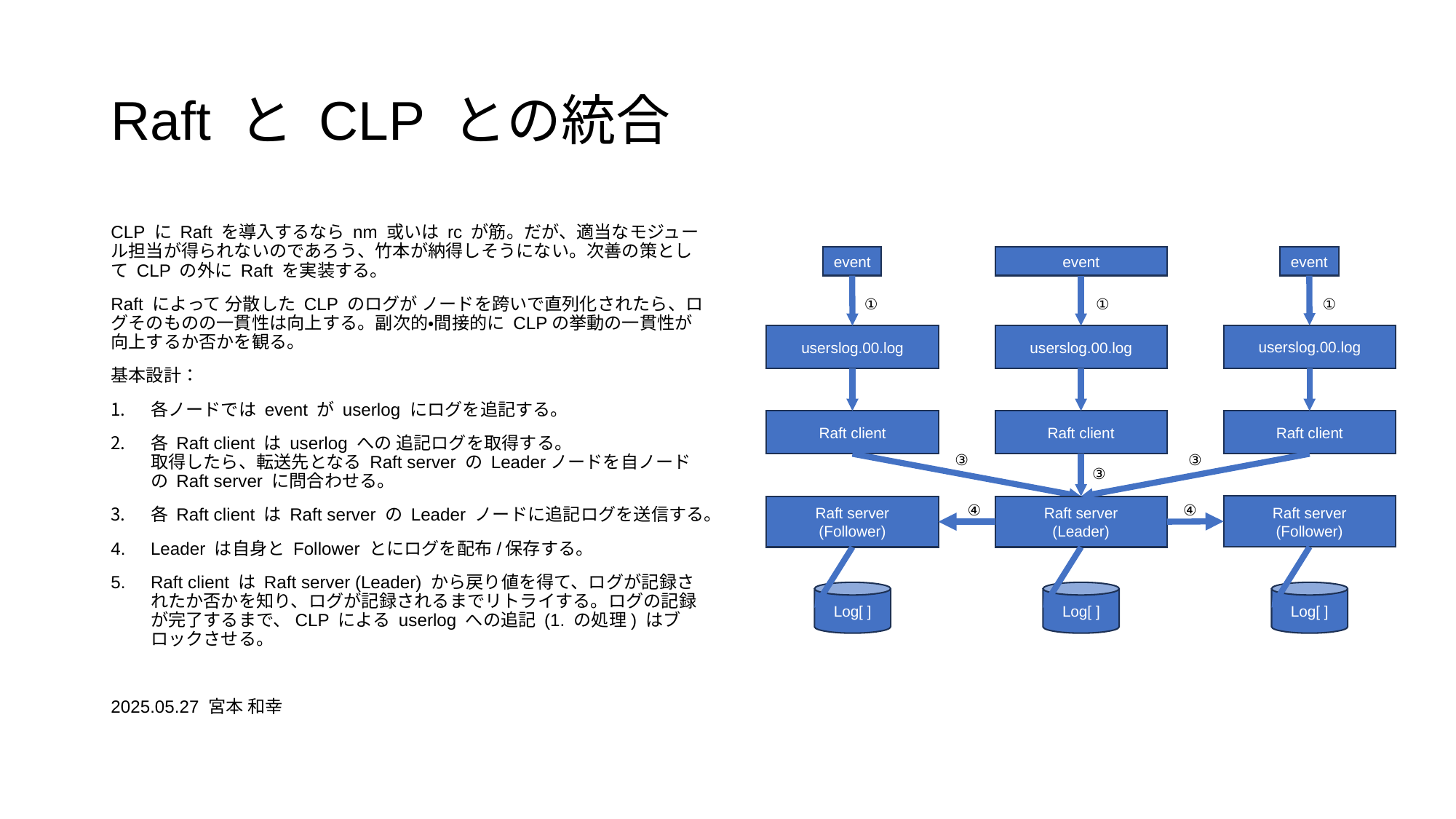

# Raft と CLP との統合
CLP に Raft を導入するなら nm 或いは rc が筋。だが、適当なモジュール担当が得られないのであろう、竹本が納得しそうにない。次善の策として CLP の外に Raft を実装する。
Raft によって 分散した CLP のログが ノードを跨いで直列化されたら、ログそのものの一貫性は向上する。副次的・間接的に CLPの挙動の一貫性が向上するか否かを観る。
基本設計：
各ノードでは event が userlog にログを追記する。
各 Raft client は userlog への 追記ログを取得する。
取得したら、転送先となる Raft server の Leaderノードを自ノードの Raft server に問合わせる。
各 Raft client は Raft server の Leader ノードに追記ログを送信する。
Leader は自身と Follower とにログを配布/保存する。
Raft client は Raft server (Leader) から戻り値を得て、ログが記録されたか否かを知り、ログが記録されるまでリトライする。ログの記録が完了するまで、CLP による userlog への追記 (1. の処理) はブロックさせる。

2025.05.27 宮本 和幸
event
event
event
①
①
①
userslog.00.log
userslog.00.log
userslog.00.log
Raft client
Raft client
Raft client
③
③
③
④
④
Raft server
(Follower)
Raft server
(Follower)
Raft server
(Leader)
Log[ ]
Log[ ]
Log[ ]